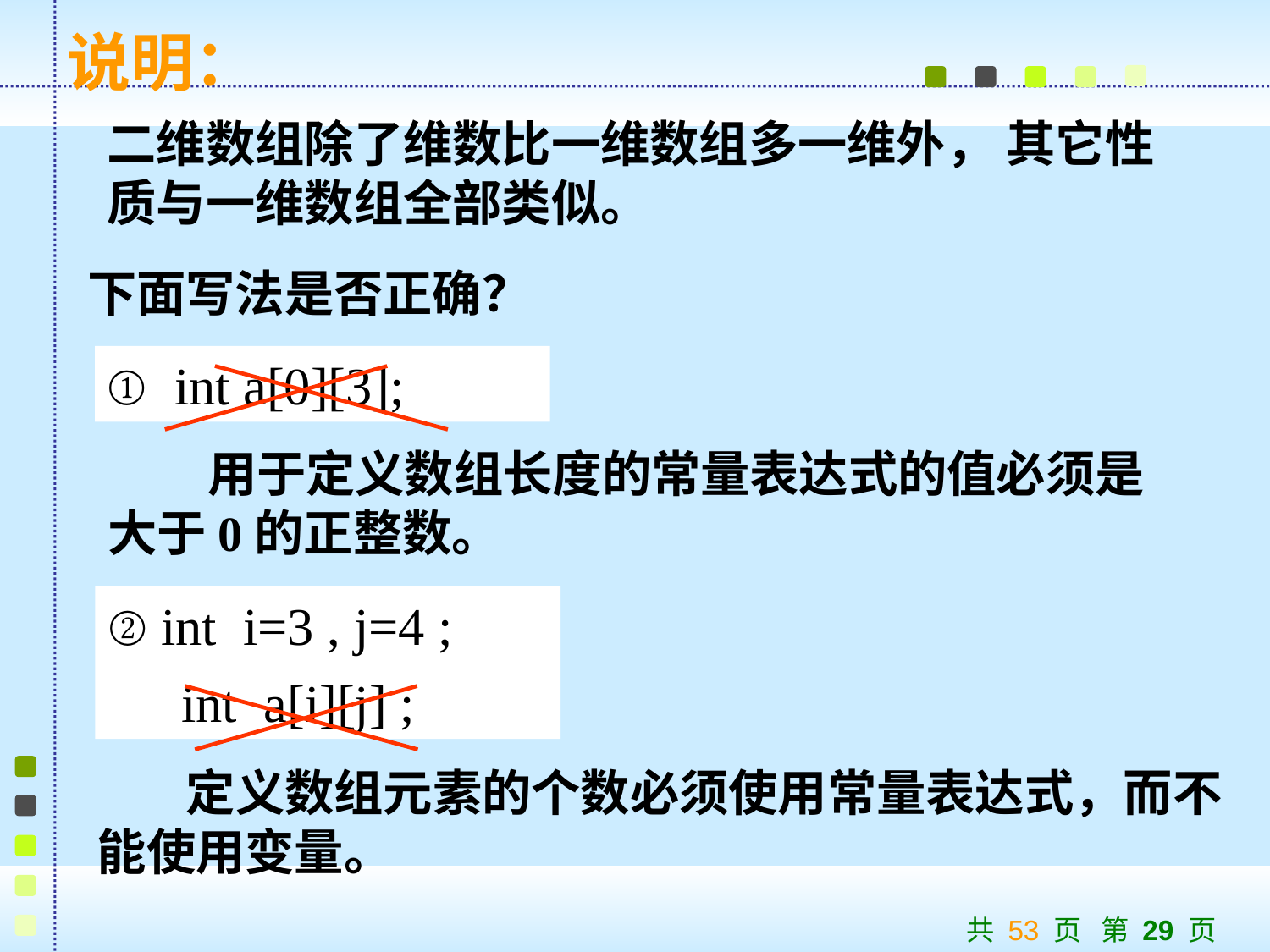

说明：
二维数组除了维数比一维数组多一维外， 其它性质与一维数组全部类似。
下面写法是否正确？
①  int a[0][3];

        用于定义数组长度的常量表达式的值必须是大于0的正整数。
② int  i=3 , j=4 ;
       int  a[i][j] ;

       定义数组元素的个数必须使用常量表达式，而不能使用变量。
共 53 页   第 29 页